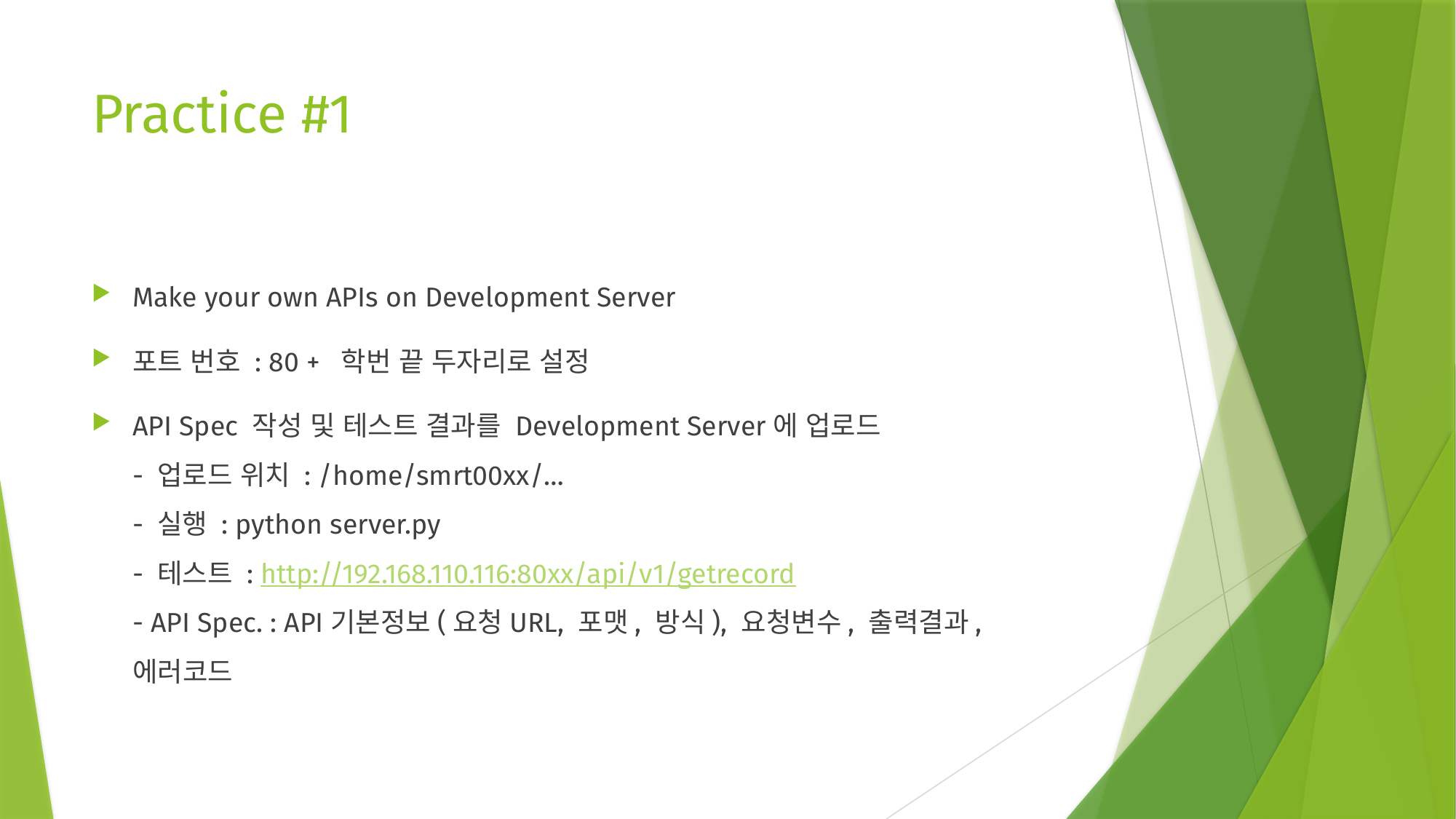

# Practice #1
Make your own APIs on Development Server
포트 번호 : 80 +  학번 끝 두자리로 설정
API Spec 작성 및 테스트 결과를 Development Server에 업로드
- 업로드 위치 : /home/smrt00xx/…
- 실행 : python server.py
- 테스트 : http://192.168.110.116:80xx/api/v1/getrecord
- API Spec. : API기본정보(요청URL, 포맷, 방식), 요청변수, 출력결과, 에러코드